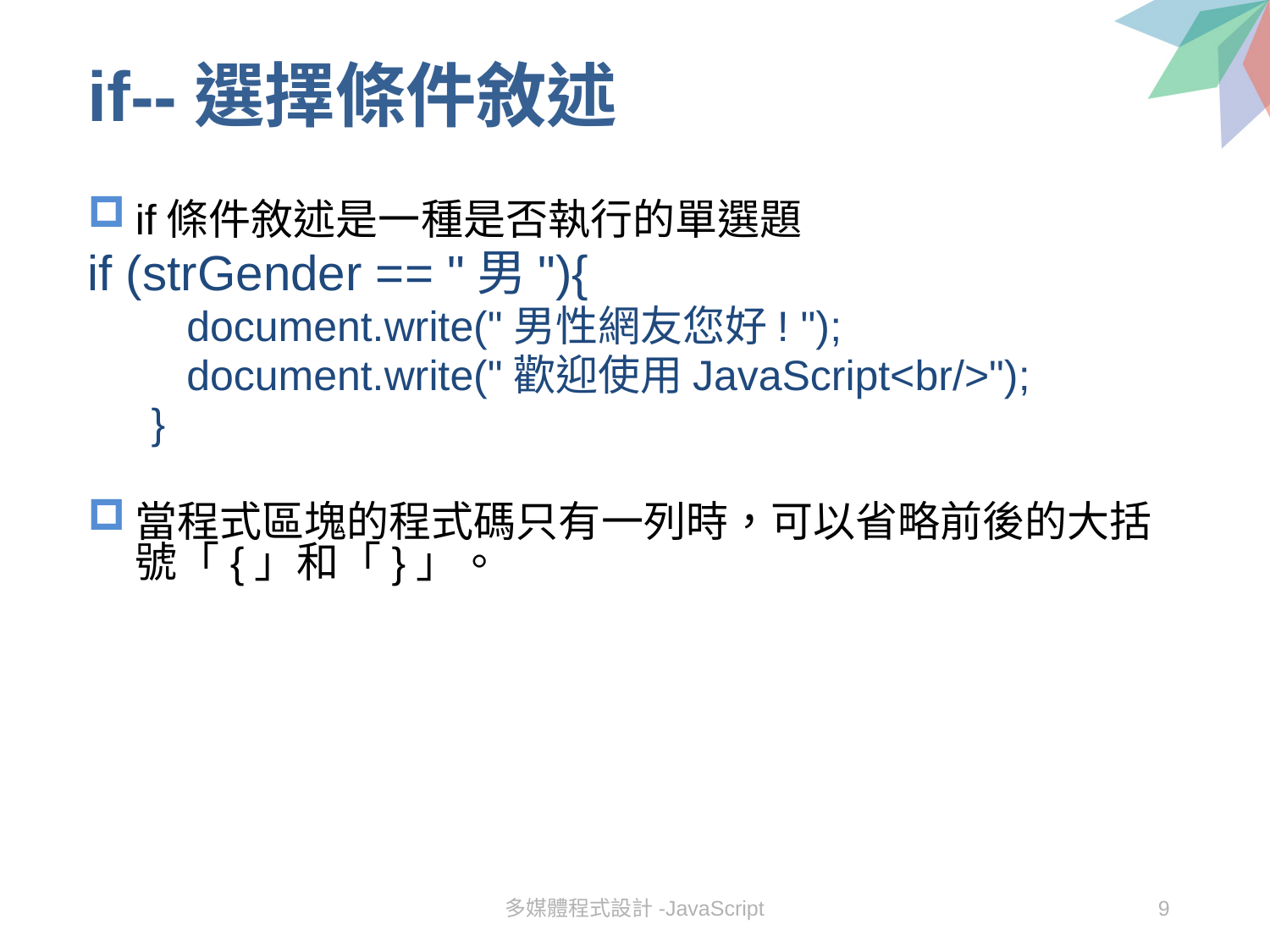

# if--選擇條件敘述
if條件敘述是一種是否執行的單選題
if (strGender == "男"){
   document.write("男性網友您好! ");
   document.write("歡迎使用JavaScript<br/>");
}

當程式區塊的程式碼只有一列時，可以省略前後的大括號「{」和「}」。
多媒體程式設計-JavaScript
9